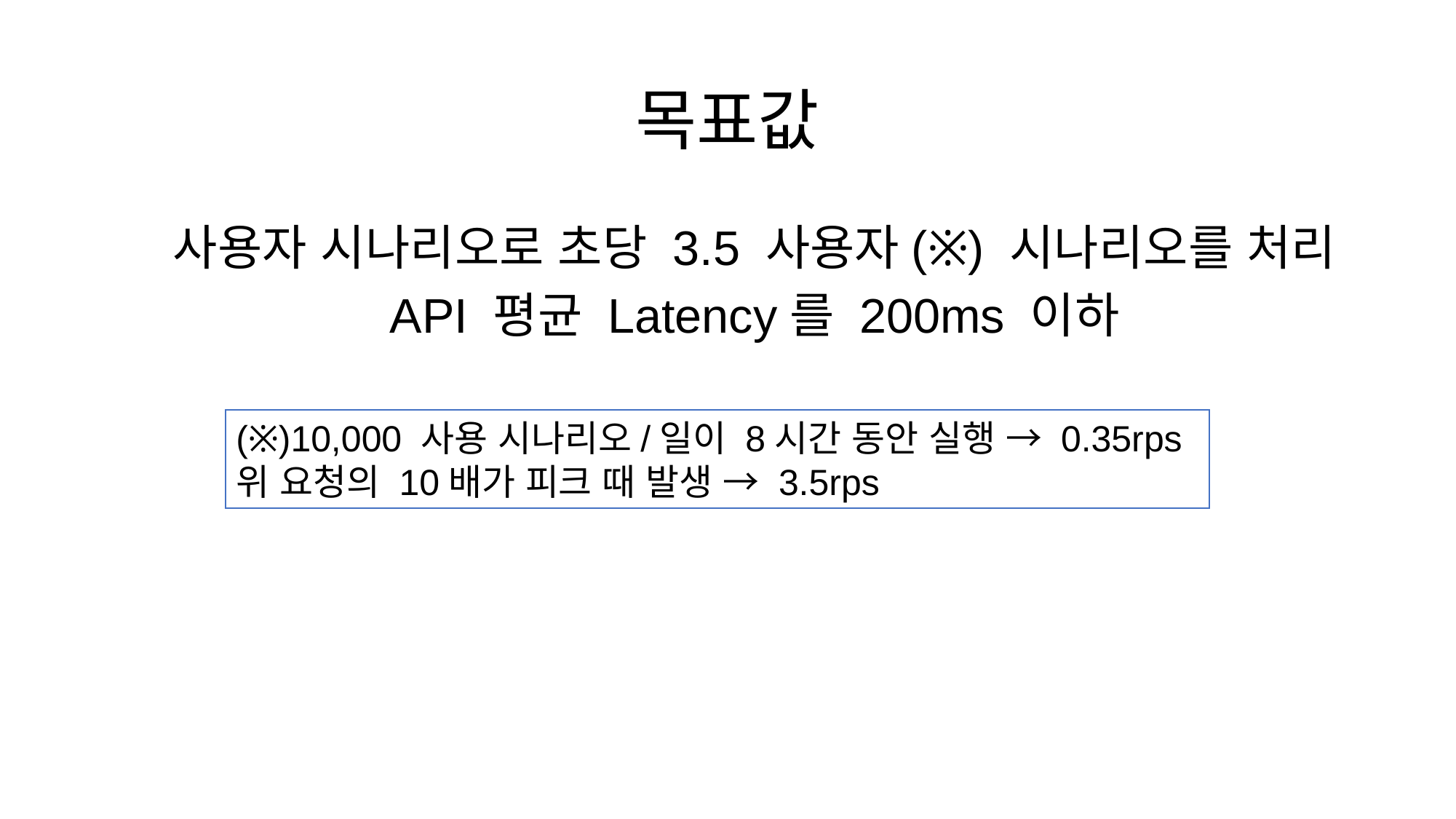

# 목표값
사용자 시나리오로 초당 3.5 사용자(※) 시나리오를 처리
API 평균 Latency를 200ms 이하

(※)10,000 사용 시나리오/일이 8시간 동안 실행 → 0.35rps
위 요청의 10배가 피크 때 발생 → 3.5rps